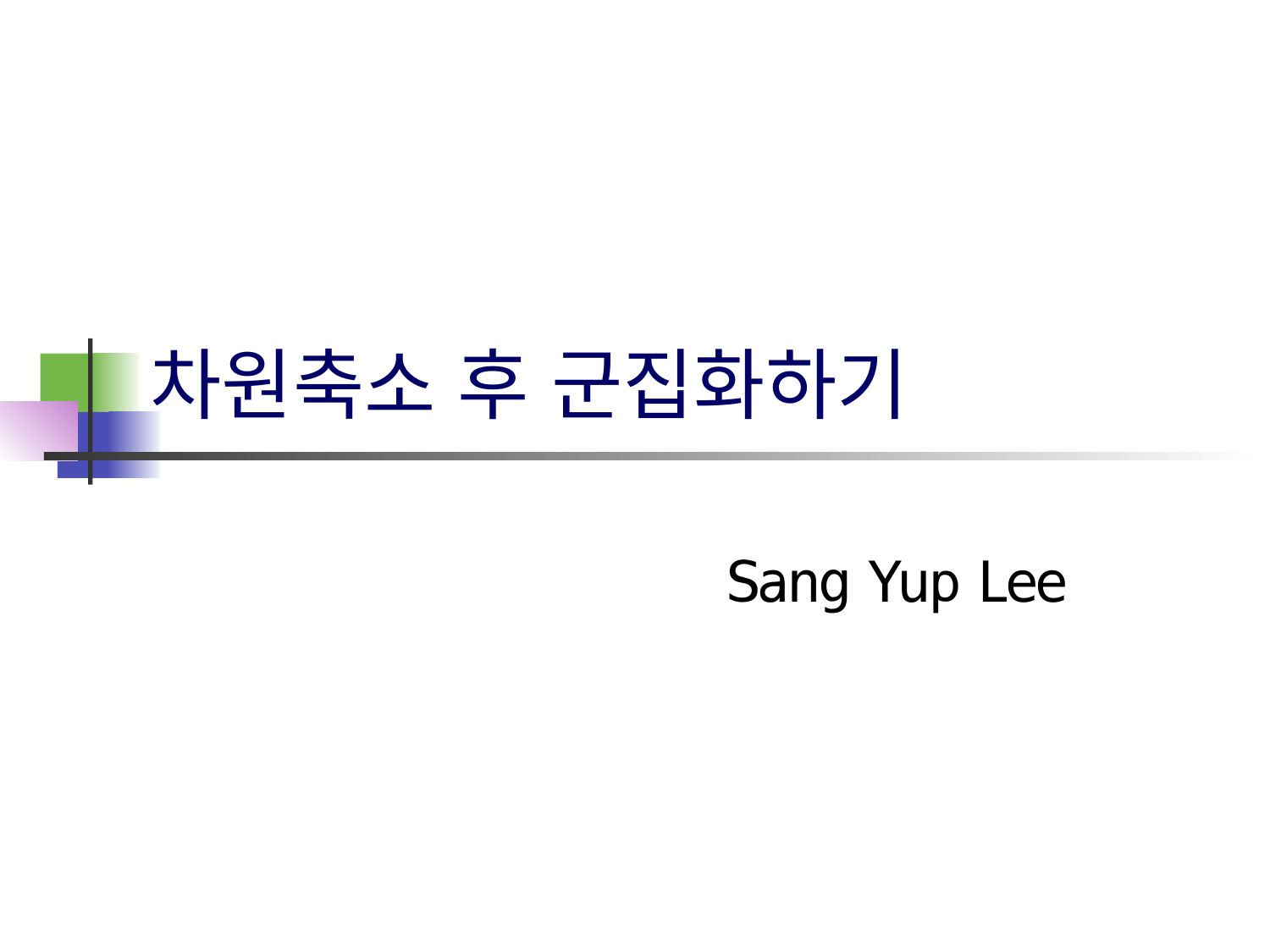

# 차원축소 후 군집화하기
Sang Yup Lee